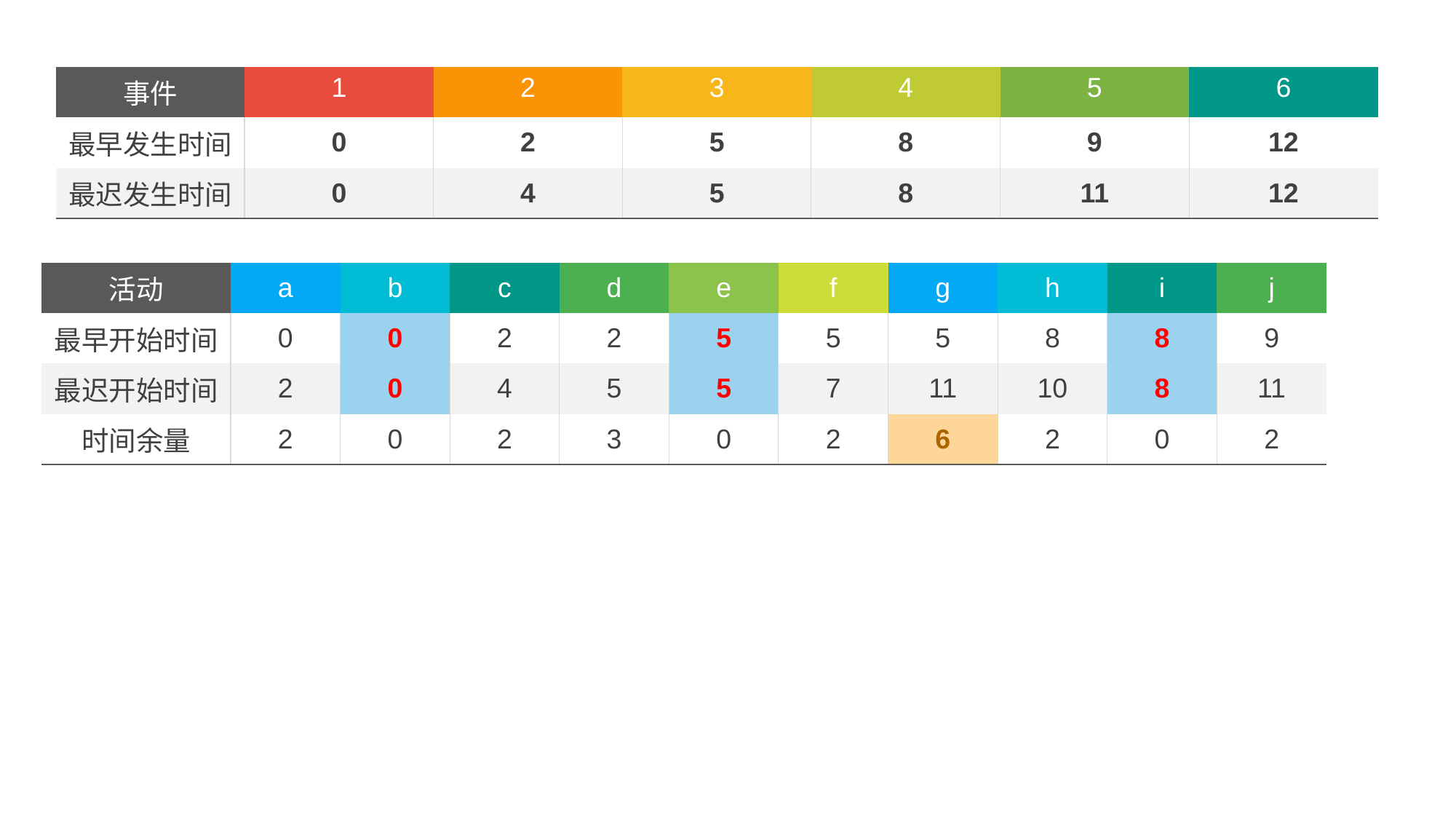

| 事件 | 1 | 2 | 3 | 4 | 5 | 6 |
| --- | --- | --- | --- | --- | --- | --- |
| 最早发生时间 | 0 | 2 | 5 | 8 | 9 | 12 |
| 最迟发生时间 | 0 | 4 | 5 | 8 | 11 | 12 |
| 活动 | a | b | c | d | e | f | g | h | i | j |
| --- | --- | --- | --- | --- | --- | --- | --- | --- | --- | --- |
| 最早开始时间 | 0 | 0 | 2 | 2 | 5 | 5 | 5 | 8 | 8 | 9 |
| 最迟开始时间 | 2 | 0 | 4 | 5 | 5 | 7 | 11 | 10 | 8 | 11 |
| 时间余量 | 2 | 0 | 2 | 3 | 0 | 2 | 6 | 2 | 0 | 2 |